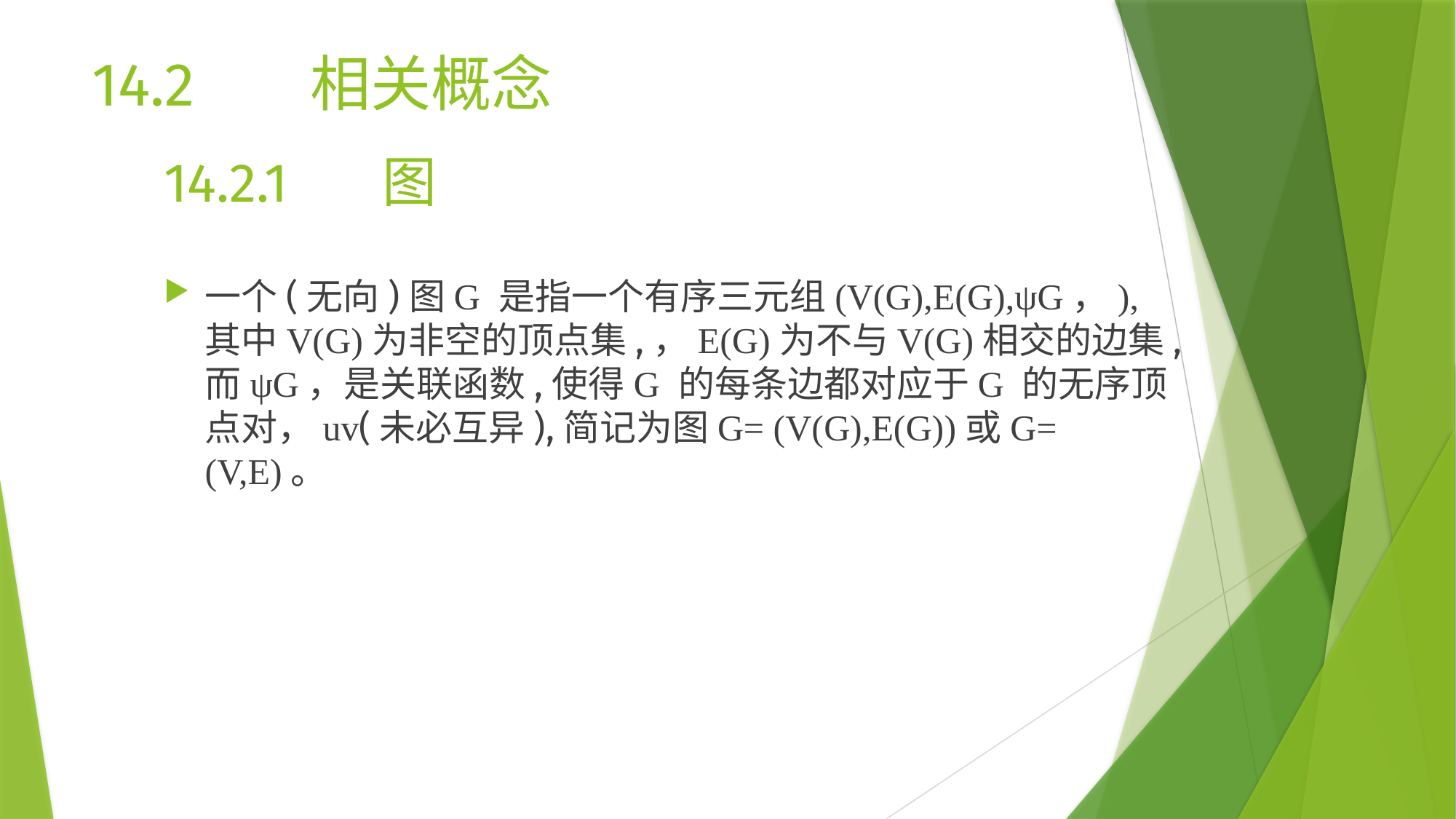

# 14.2 	相关概念
14.2.1 	图
一个(无向)图G 是指一个有序三元组(V(G),E(G),ψG，),其中V(G)为非空的顶点集,，E(G)为不与V(G)相交的边集,而ψG，是关联函数,使得G 的每条边都对应于G 的无序顶点对，uv(未必互异),简记为图G= (V(G),E(G))或G= (V,E)。